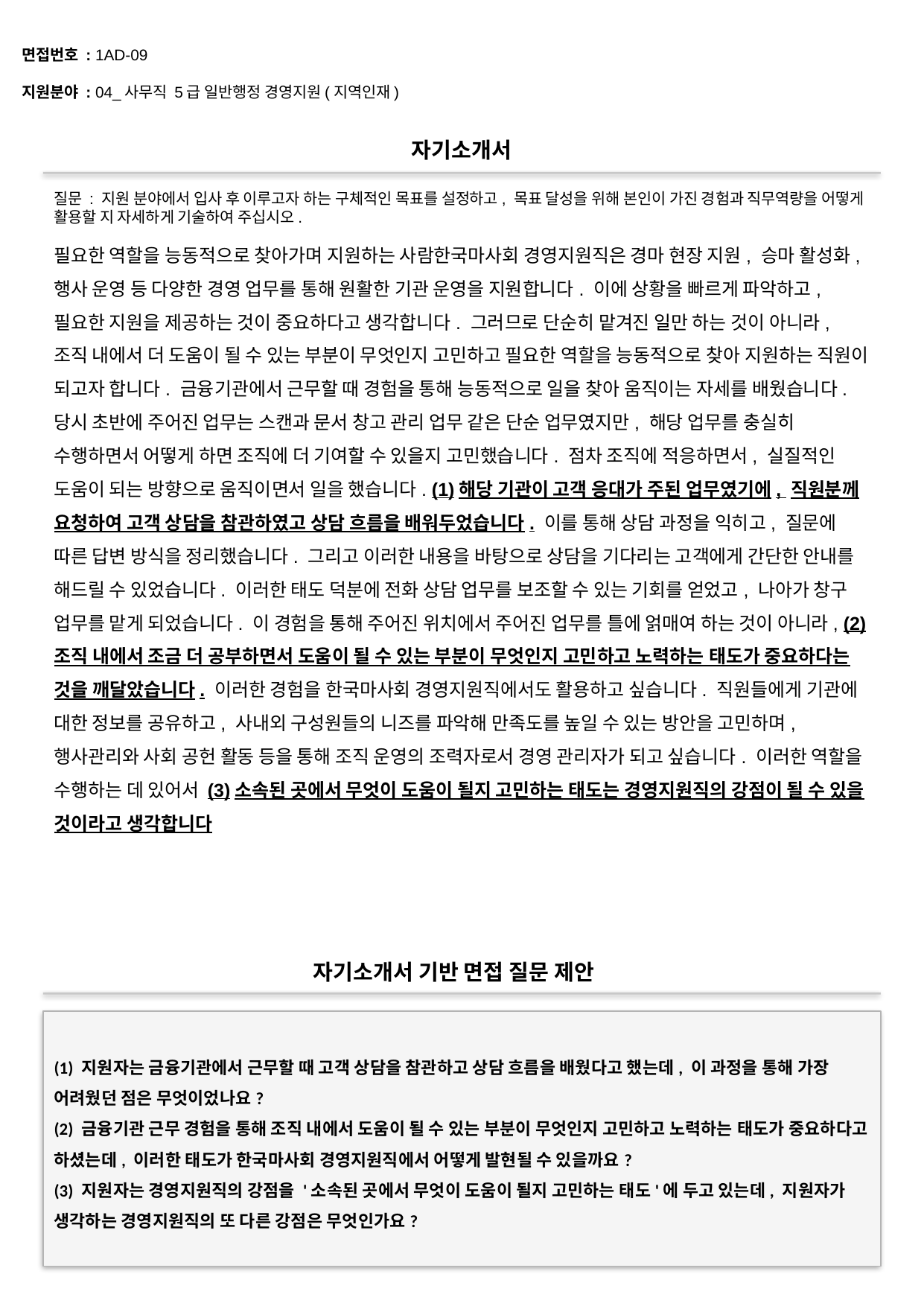

면접번호 : 1AD-09

지원분야 : 04_사무직 5급 일반행정 경영지원(지역인재)
#

자기소개서

질문 : 지원 분야에서 입사 후 이루고자 하는 구체적인 목표를 설정하고, 목표 달성을 위해 본인이 가진 경험과 직무역량을 어떻게 활용할 지 자세하게 기술하여 주십시오.

필요한 역할을 능동적으로 찾아가며 지원하는 사람한국마사회 경영지원직은 경마 현장 지원, 승마 활성화, 행사 운영 등 다양한 경영 업무를 통해 원활한 기관 운영을 지원합니다. 이에 상황을 빠르게 파악하고, 필요한 지원을 제공하는 것이 중요하다고 생각합니다. 그러므로 단순히 맡겨진 일만 하는 것이 아니라, 조직 내에서 더 도움이 될 수 있는 부분이 무엇인지 고민하고 필요한 역할을 능동적으로 찾아 지원하는 직원이 되고자 합니다. 금융기관에서 근무할 때 경험을 통해 능동적으로 일을 찾아 움직이는 자세를 배웠습니다. 당시 초반에 주어진 업무는 스캔과 문서 창고 관리 업무 같은 단순 업무였지만, 해당 업무를 충실히 수행하면서 어떻게 하면 조직에 더 기여할 수 있을지 고민했습니다. 점차 조직에 적응하면서, 실질적인 도움이 되는 방향으로 움직이면서 일을 했습니다. (1)해당 기관이 고객 응대가 주된 업무였기에, 직원분께 요청하여 고객 상담을 참관하였고 상담 흐름을 배워두었습니다. 이를 통해 상담 과정을 익히고, 질문에 따른 답변 방식을 정리했습니다. 그리고 이러한 내용을 바탕으로 상담을 기다리는 고객에게 간단한 안내를 해드릴 수 있었습니다. 이러한 태도 덕분에 전화 상담 업무를 보조할 수 있는 기회를 얻었고, 나아가 창구 업무를 맡게 되었습니다. 이 경험을 통해 주어진 위치에서 주어진 업무를 틀에 얽매여 하는 것이 아니라, (2)조직 내에서 조금 더 공부하면서 도움이 될 수 있는 부분이 무엇인지 고민하고 노력하는 태도가 중요하다는 것을 깨달았습니다. 이러한 경험을 한국마사회 경영지원직에서도 활용하고 싶습니다. 직원들에게 기관에 대한 정보를 공유하고, 사내외 구성원들의 니즈를 파악해 만족도를 높일 수 있는 방안을 고민하며, 행사관리와 사회 공헌 활동 등을 통해 조직 운영의 조력자로서 경영 관리자가 되고 싶습니다. 이러한 역할을 수행하는 데 있어서 (3)소속된 곳에서 무엇이 도움이 될지 고민하는 태도는 경영지원직의 강점이 될 수 있을 것이라고 생각합니다

자기소개서 기반 면접 질문 제안

(1) 지원자는 금융기관에서 근무할 때 고객 상담을 참관하고 상담 흐름을 배웠다고 했는데, 이 과정을 통해 가장 어려웠던 점은 무엇이었나요?
(2) 금융기관 근무 경험을 통해 조직 내에서 도움이 될 수 있는 부분이 무엇인지 고민하고 노력하는 태도가 중요하다고 하셨는데, 이러한 태도가 한국마사회 경영지원직에서 어떻게 발현될 수 있을까요?
(3) 지원자는 경영지원직의 강점을 '소속된 곳에서 무엇이 도움이 될지 고민하는 태도'에 두고 있는데, 지원자가 생각하는 경영지원직의 또 다른 강점은 무엇인가요?